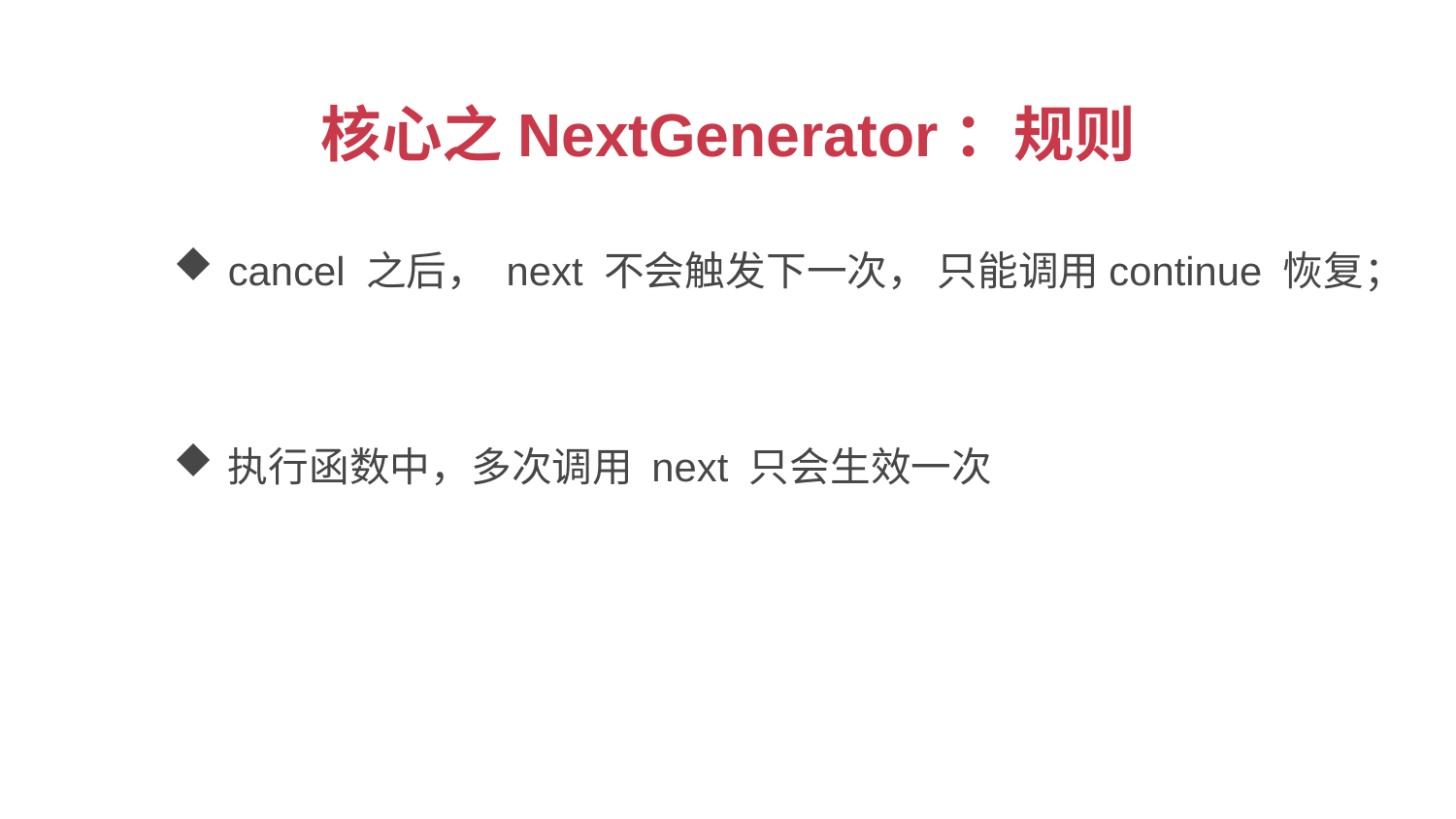

核心之NextGenerator：规则
cancel 之后， next 不会触发下一次， 只能调用continue 恢复；
执行函数中，多次调用 next 只会生效一次